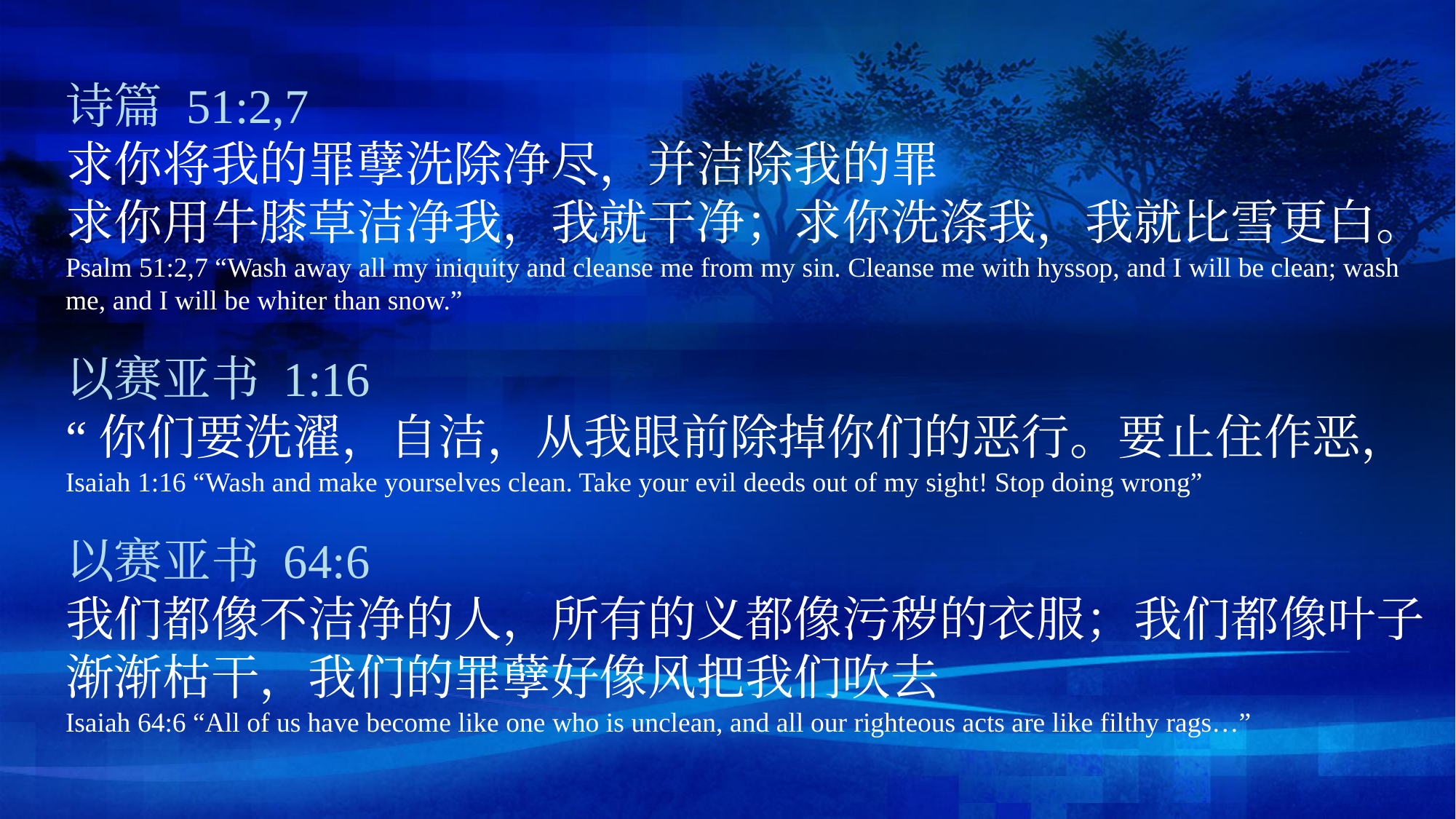

诗篇 51:2,7
求你将我的罪孽洗除净尽，并洁除我的罪
求你用牛膝草洁净我，我就干净；求你洗涤我，我就比雪更白。
Psalm 51:2,7 “Wash away all my iniquity and cleanse me from my sin. Cleanse me with hyssop, and I will be clean; wash me, and I will be whiter than snow.”

以赛亚书 1:16
“你们要洗濯，自洁，从我眼前除掉你们的恶行。要止住作恶，
Isaiah 1:16 “Wash and make yourselves clean. Take your evil deeds out of my sight! Stop doing wrong”

以赛亚书 64:6
我们都像不洁净的人，所有的义都像污秽的衣服；我们都像叶子渐渐枯干，我们的罪孽好像风把我们吹去
Isaiah 64:6 “All of us have become like one who is unclean, and all our righteous acts are like filthy rags…”